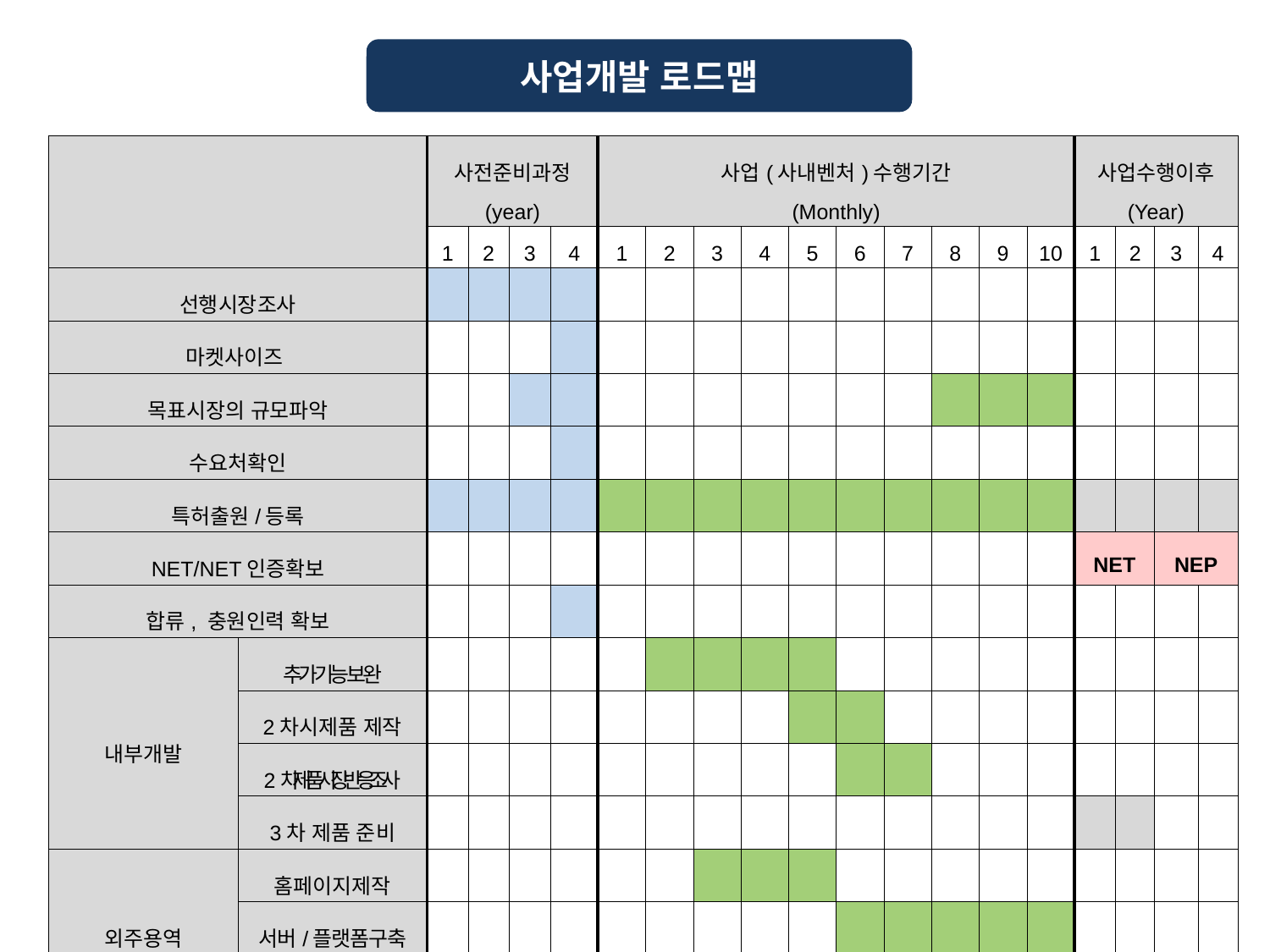

사업개발 로드맵
|  |  | 사전준비과정 (year) |  |  |  | 사업(사내벤처)수행기간 (Monthly) |  |  |  |  |  |  |  |  |  | 사업수행이후 (Year) |  |  |  |
| --- | --- | --- | --- | --- | --- | --- | --- | --- | --- | --- | --- | --- | --- | --- | --- | --- | --- | --- | --- |
|  |  | 1 | 2 | 3 | 4 | 1 | 2 | 3 | 4 | 5 | 6 | 7 | 8 | 9 | 10 | 1 | 2 | 3 | 4 |
| 선행시장조사 |  |  |  |  |  |  |  |  |  |  |  |  |  |  |  |  |  |  |  |
| 마켓사이즈 |  |  |  |  |  |  |  |  |  |  |  |  |  |  |  |  |  |  |  |
| 목표시장의 규모파악 |  |  |  |  |  |  |  |  |  |  |  |  |  |  |  |  |  |  |  |
| 수요처확인 |  |  |  |  |  |  |  |  |  |  |  |  |  |  |  |  |  |  |  |
| 특허출원/등록 |  |  |  |  |  |  |  |  |  |  |  |  |  |  |  |  |  |  |  |
| NET/NET인증확보 |  |  |  |  |  |  |  |  |  |  |  |  |  |  |  | NET |  | NEP |  |
| 합류, 충원인력 확보 |  |  |  |  |  |  |  |  |  |  |  |  |  |  |  |  |  |  |  |
| 내부개발 | 추가기능 보완 |  |  |  |  |  |  |  |  |  |  |  |  |  |  |  |  |  |  |
|  | 2차시제품 제작 |  |  |  |  |  |  |  |  |  |  |  |  |  |  |  |  |  |  |
|  | 2차 제품 시장반응 조사 |  |  |  |  |  |  |  |  |  |  |  |  |  |  |  |  |  |  |
|  | 3차 제품 준비 |  |  |  |  |  |  |  |  |  |  |  |  |  |  |  |  |  |  |
| 외주용역 | 홈페이지제작 |  |  |  |  |  |  |  |  |  |  |  |  |  |  |  |  |  |  |
|  | 서버/플랫폼구축 |  |  |  |  |  |  |  |  |  |  |  |  |  |  |  |  |  |  |
|  | 외부기술자문 |  |  |  |  |  |  |  |  |  |  |  |  |  |  |  |  |  |  |
| 신규채용 | 마케팅, 영업인력 채용 |  |  |  |  |  |  |  |  |  |  |  |  |  |  |  |  |  |  |